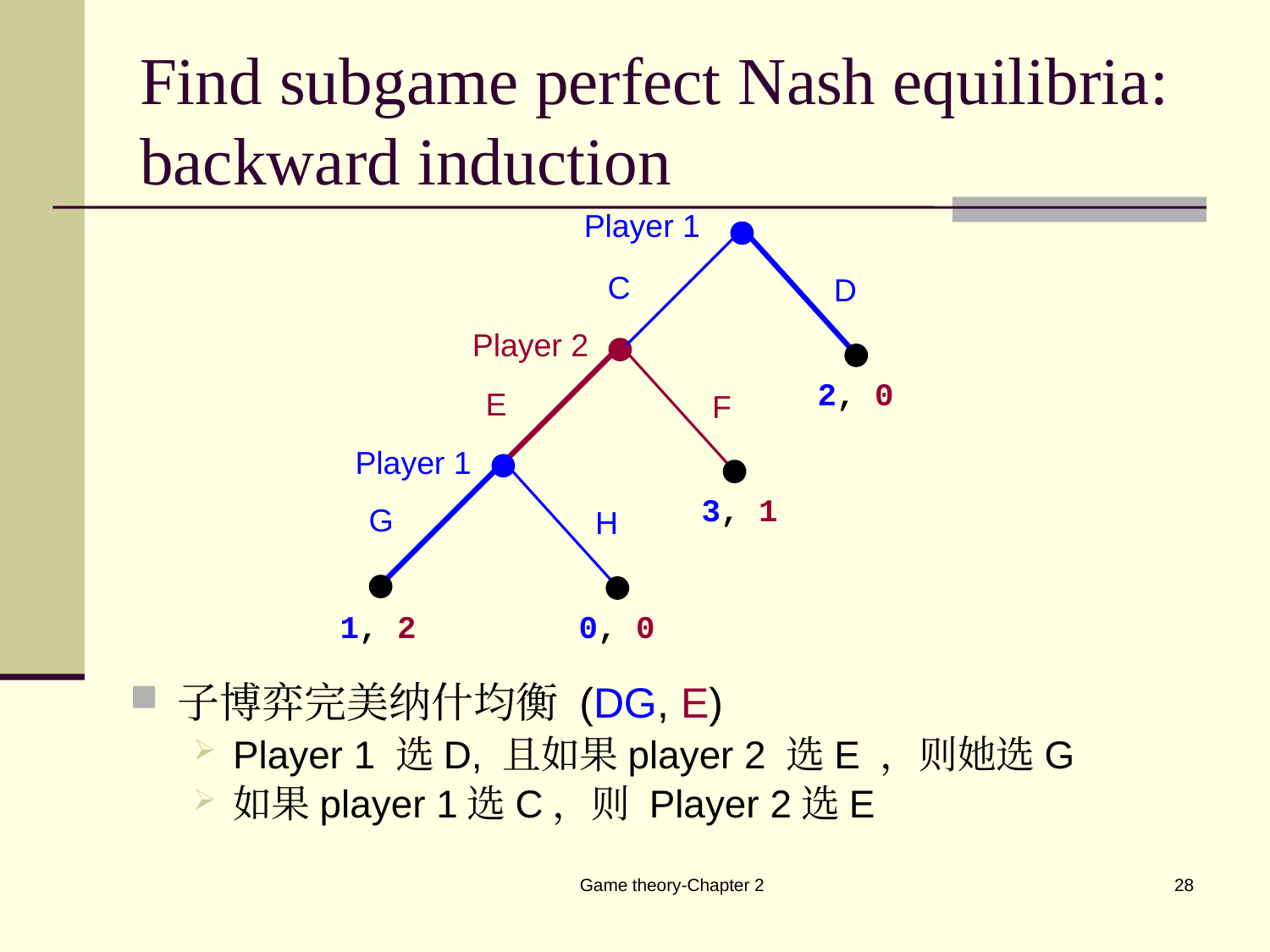

# Find subgame perfect Nash equilibria: backward induction
Player 1

C
D
Player 2

2, 0
E
F
Player 1

3, 1
G
H

1, 2
0, 0
子博弈完美纳什均衡 (DG, E)
Player 1 选D, 且如果player 2 选E ，则她选G
如果player 1选C，则 Player 2选E
Game theory-Chapter 2
28